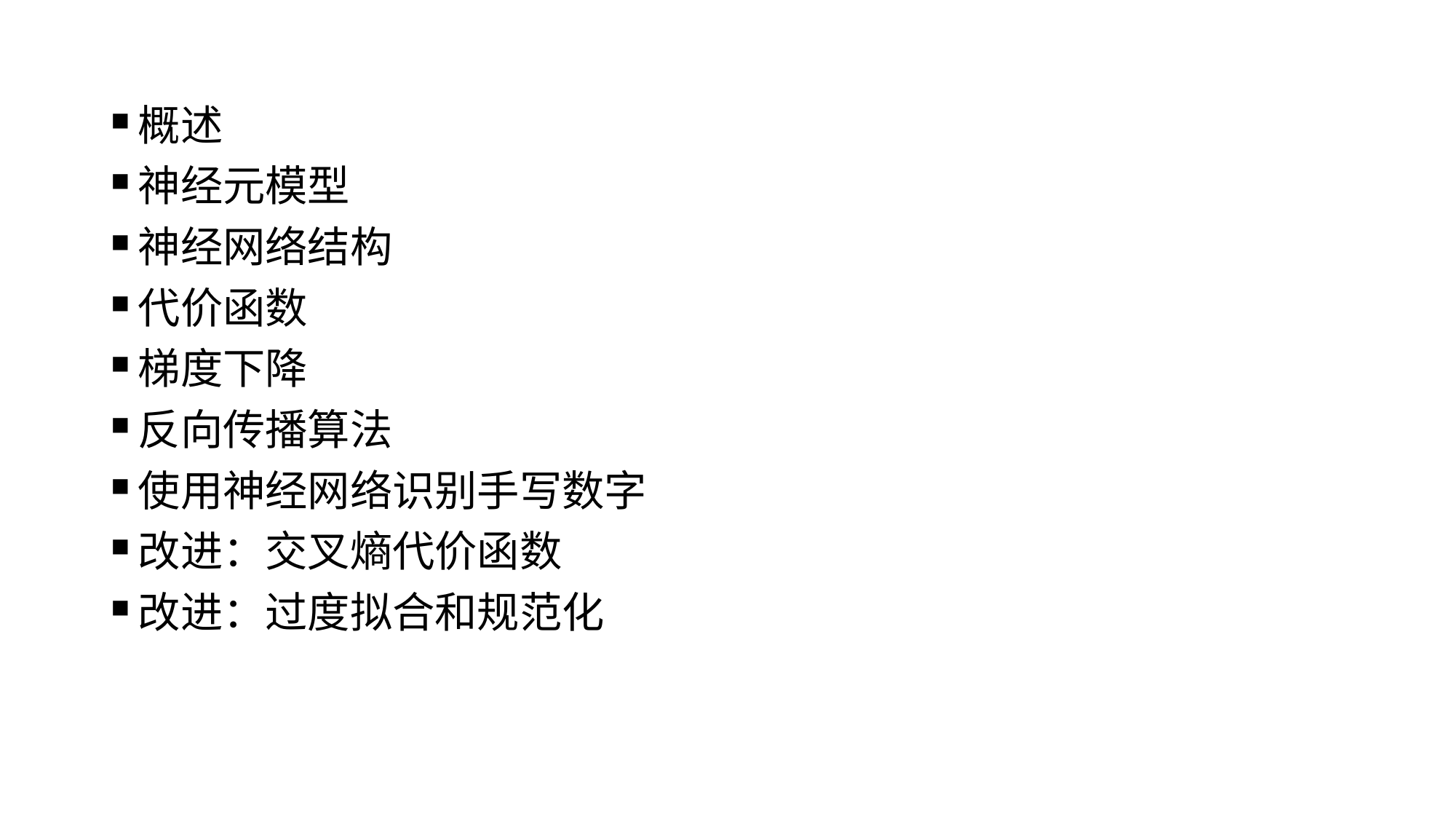

概述
神经元模型
神经网络结构
代价函数
梯度下降
反向传播算法
使用神经网络识别手写数字
改进：交叉熵代价函数
改进：过度拟合和规范化